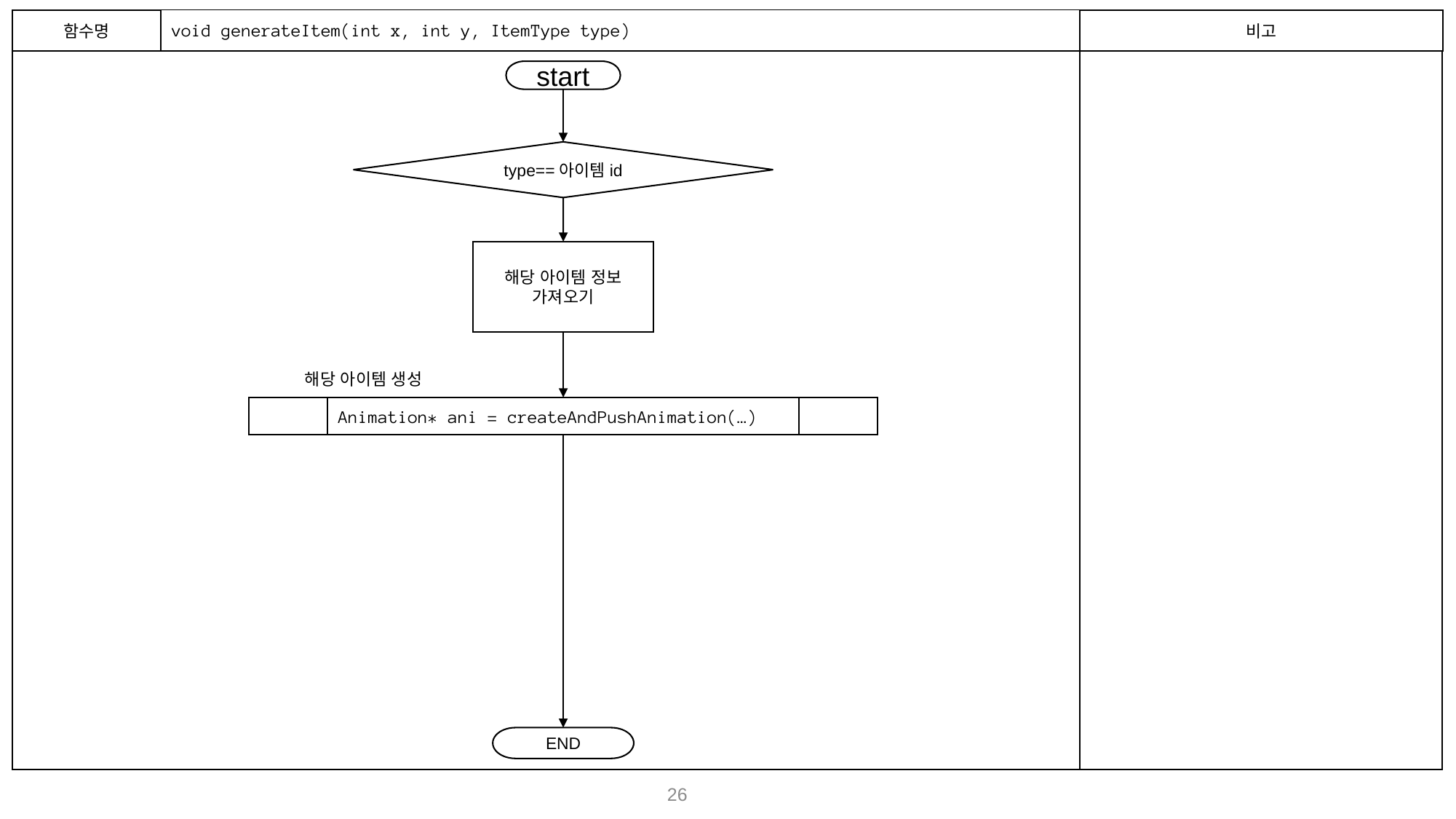

함수명
# void generateItem(int x, int y, ItemType type)
비고

start
type==아이템id
해당 아이템 정보 가져오기
해당 아이템 생성
Animation* ani = createAndPushAnimation(…)
END
26